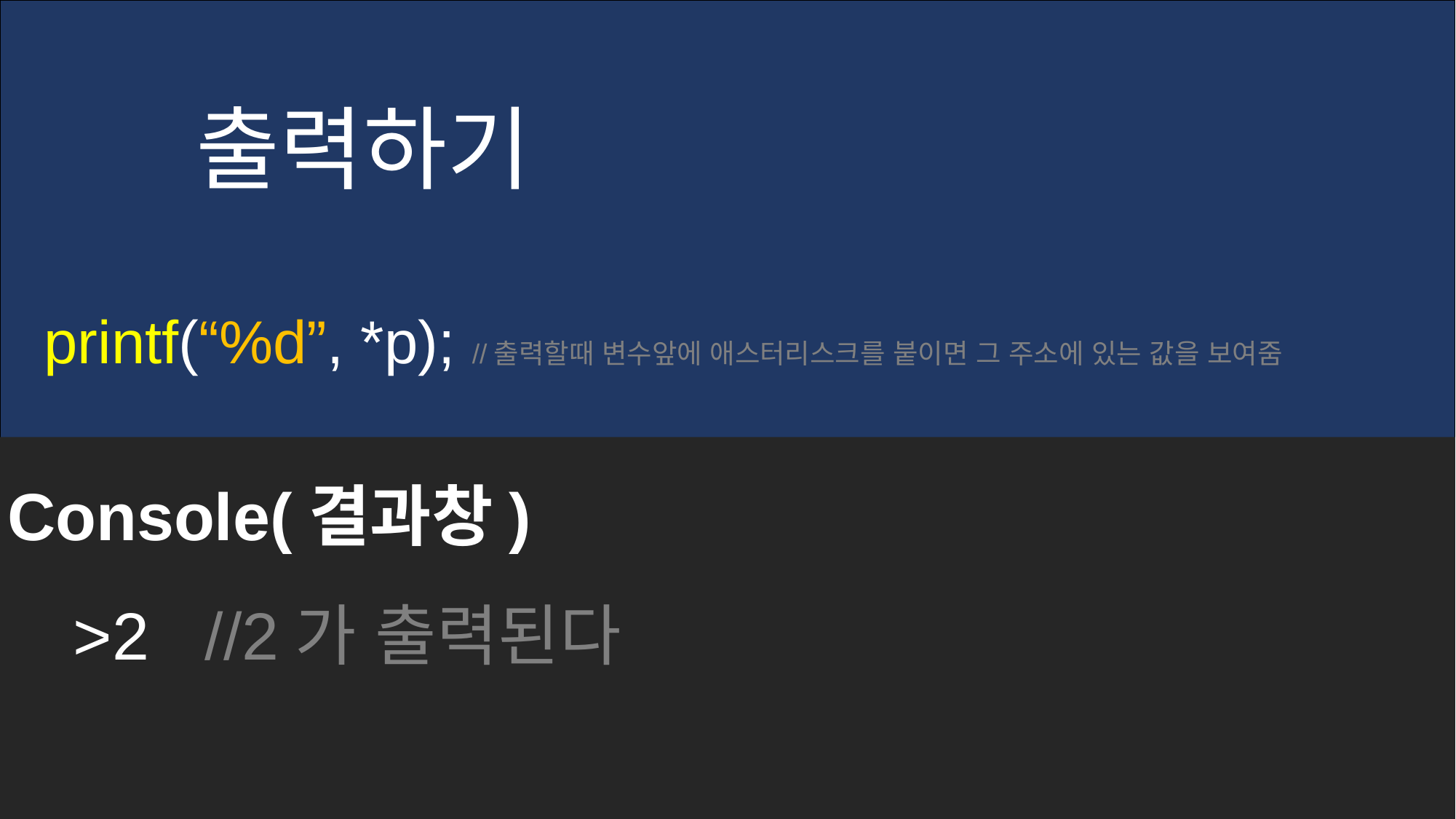

int a = 2;
 p = &a;
 출력하기
printf(“%d”, *p); //출력할때 변수앞에 애스터리스크를 붙이면 그 주소에 있는 값을 보여줌
Console(결과창)
>2   //2가 출력된다
포인터 변수에 주소 저장하기
주소를 나타내주는 &(앰퍼샌드, Ampersand)를
주소를 나타낼 변수 앞에 붙여 포인터 변수에 대입해준다.